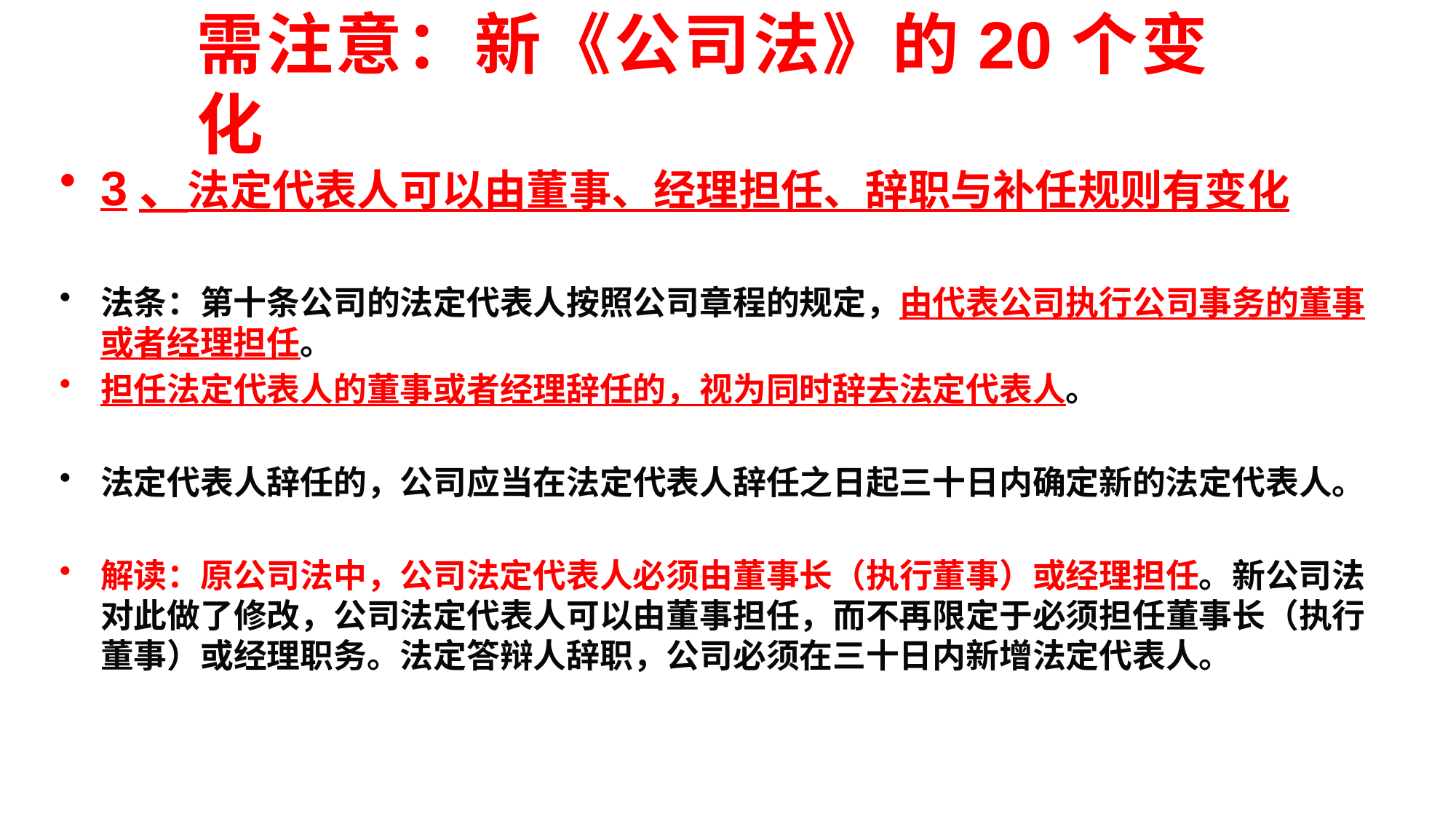

# 需注意：新《公司法》的20个变化
3、法定代表人可以由董事、经理担任、辞职与补任规则有变化

法条：第十条公司的法定代表人按照公司章程的规定，由代表公司执行公司事务的董事或者经理担任。
担任法定代表人的董事或者经理辞任的，视为同时辞去法定代表人。

法定代表人辞任的，公司应当在法定代表人辞任之日起三十日内确定新的法定代表人。

解读：原公司法中，公司法定代表人必须由董事长（执行董事）或经理担任。新公司法对此做了修改，公司法定代表人可以由董事担任，而不再限定于必须担任董事长（执行董事）或经理职务。法定答辩人辞职，公司必须在三十日内新增法定代表人。